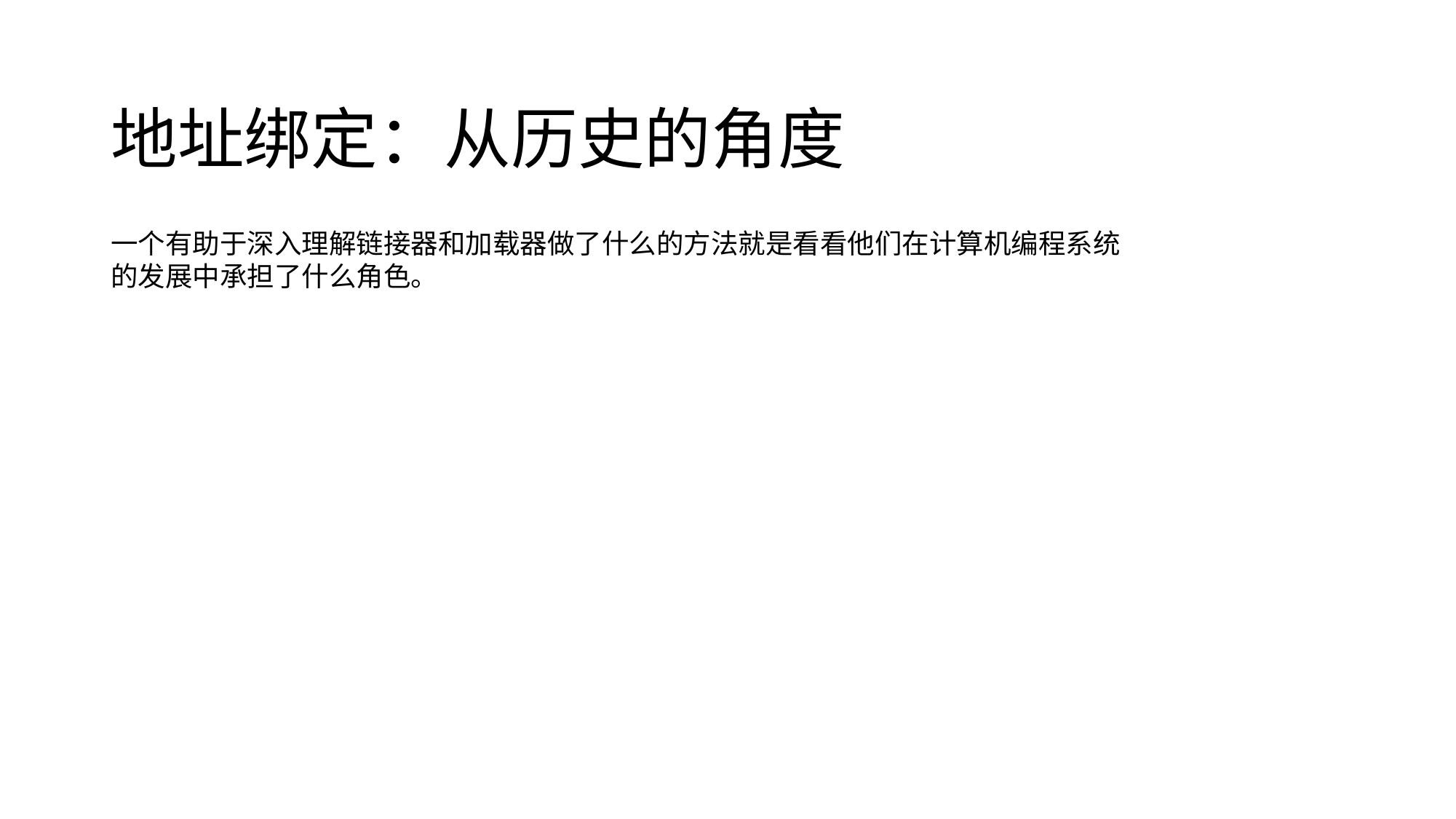

# 地址绑定：从历史的角度
一个有助于深入理解链接器和加载器做了什么的方法就是看看他们在计算机编程系统
的发展中承担了什么角色。